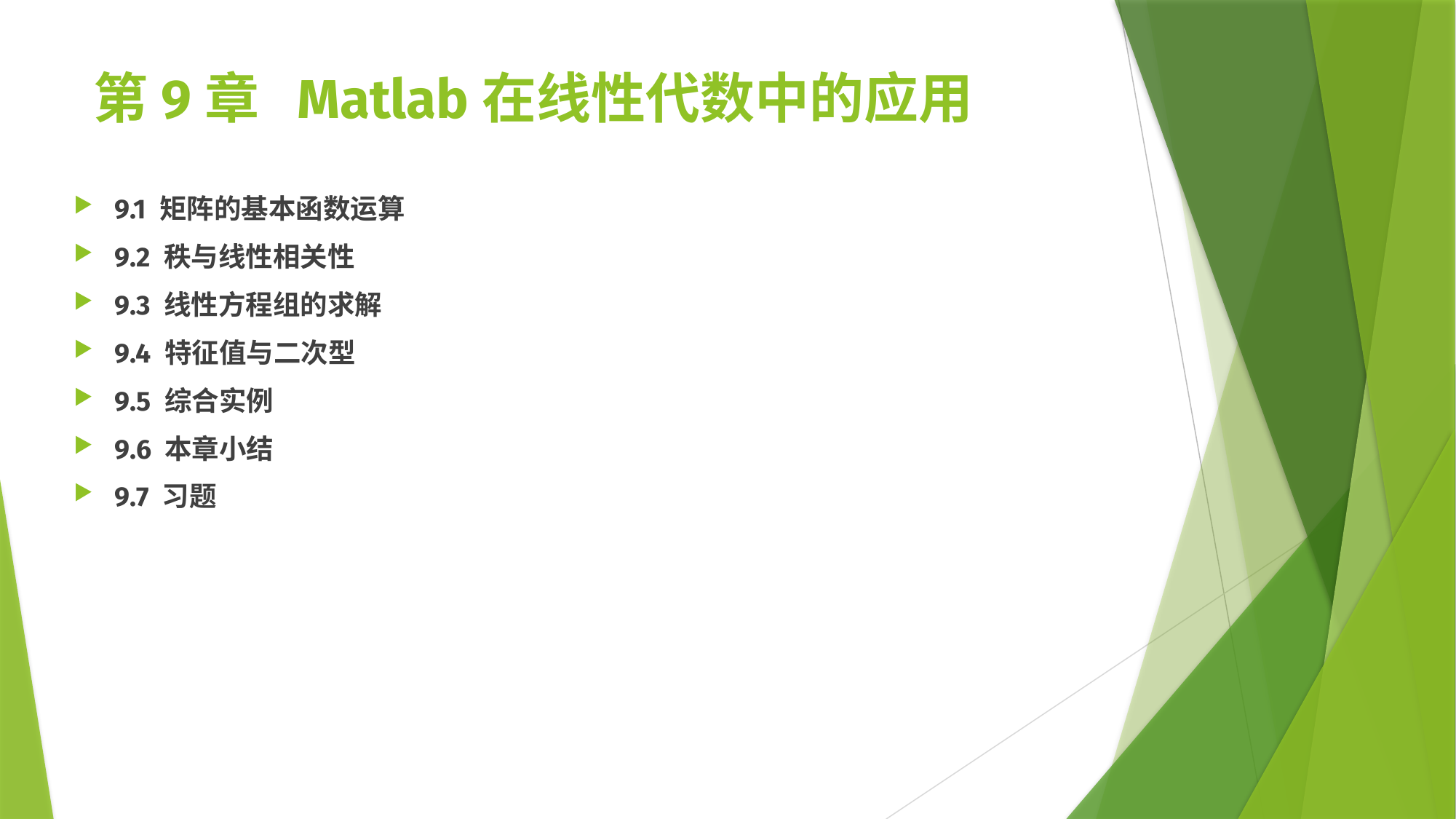

# 第9章  Matlab在线性代数中的应用
9.1 矩阵的基本函数运算
9.2 秩与线性相关性
9.3 线性方程组的求解
9.4 特征值与二次型
9.5 综合实例
9.6 本章小结
9.7 习题